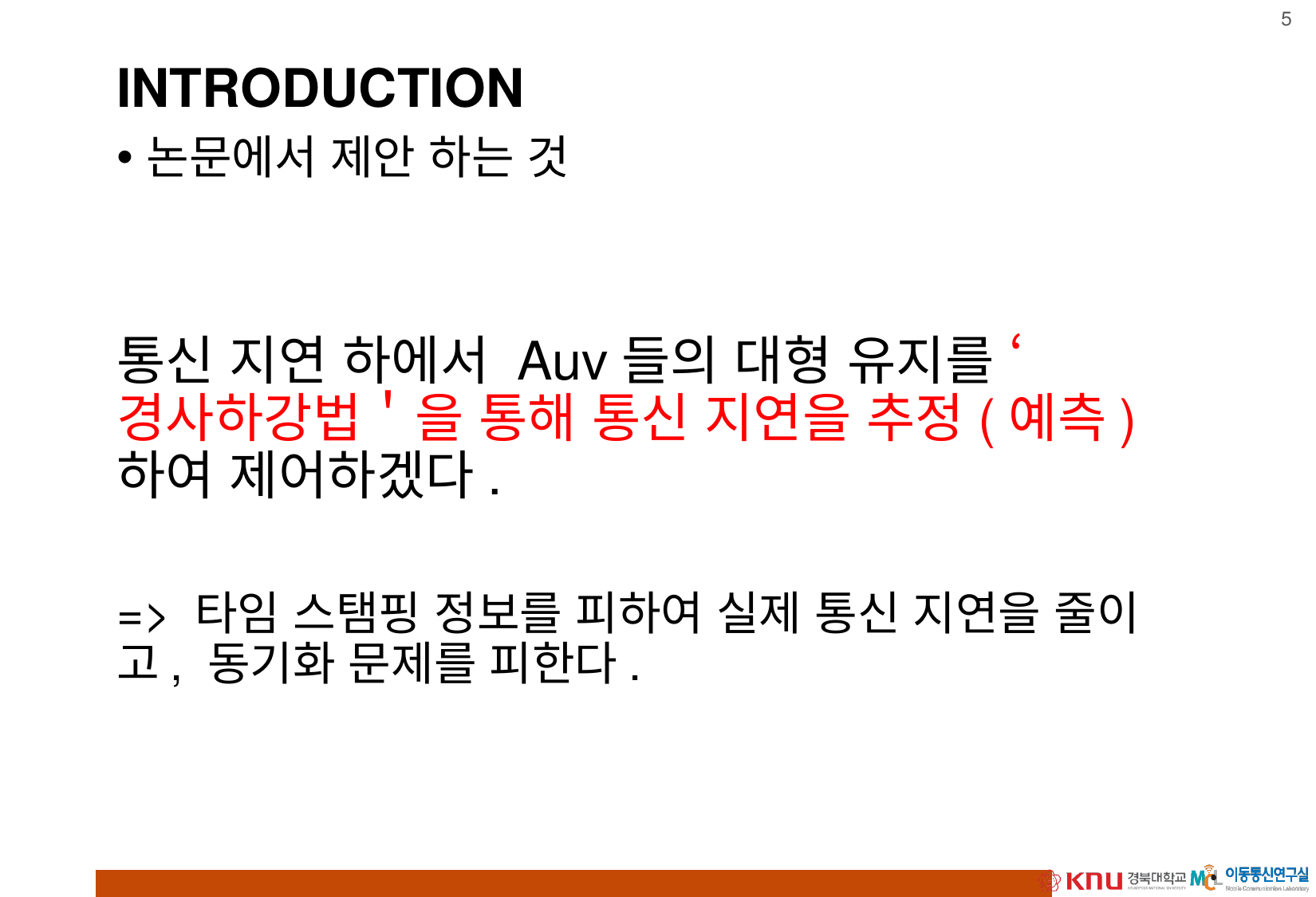

# INTRODUCTION
논문에서 제안 하는 것

통신 지연 하에서 Auv들의 대형 유지를 ‘경사하강법＇을 통해 통신 지연을 추정(예측)하여 제어하겠다.

=> 타임 스탬핑 정보를 피하여 실제 통신 지연을 줄이고, 동기화 문제를 피한다.